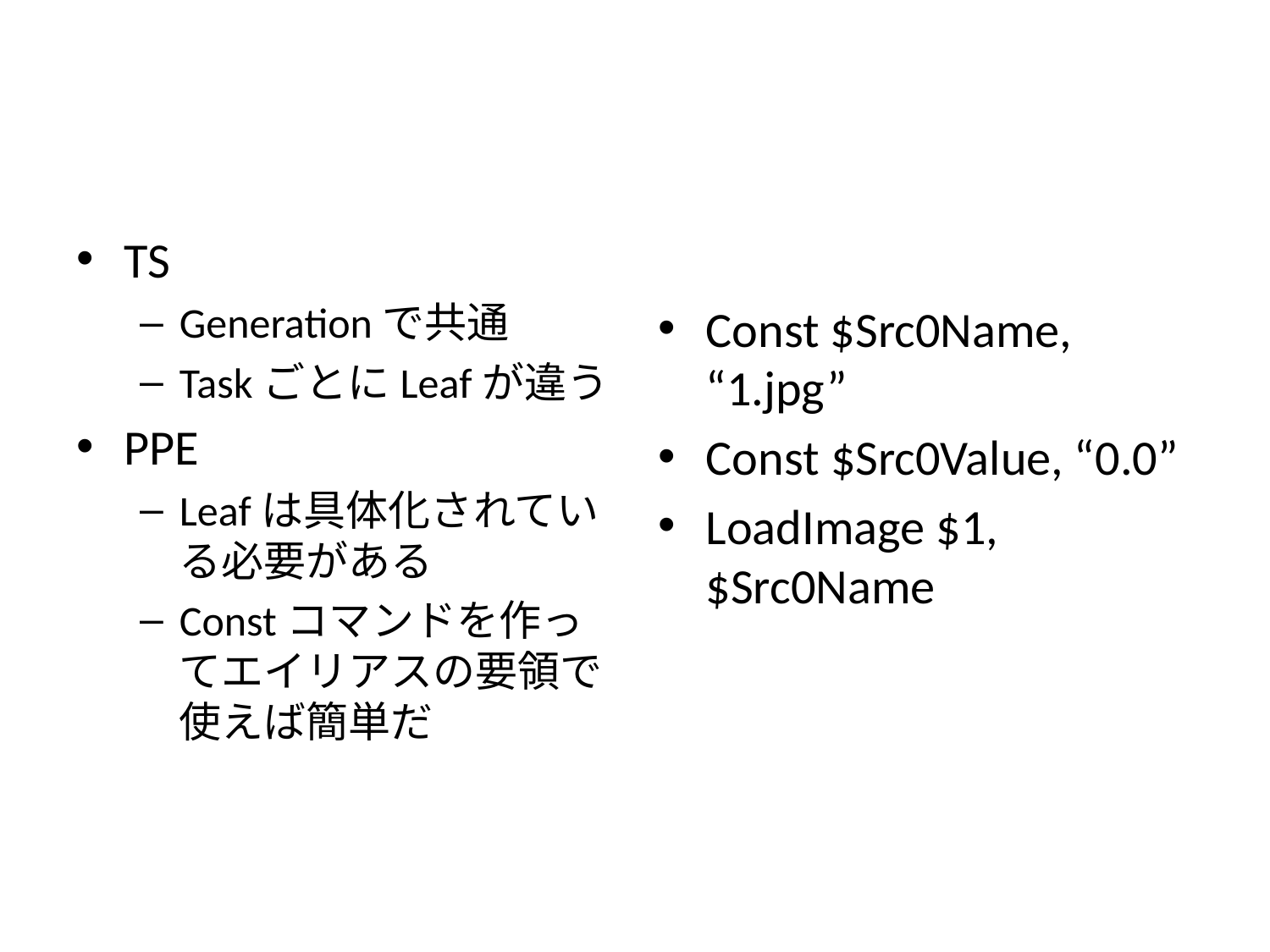

#
TS
Generationで共通
TaskごとにLeafが違う
PPE
Leafは具体化されている必要がある
Constコマンドを作ってエイリアスの要領で使えば簡単だ

Const $Src0Name, “1.jpg”
Const $Src0Value, “0.0”
LoadImage $1, $Src0Name